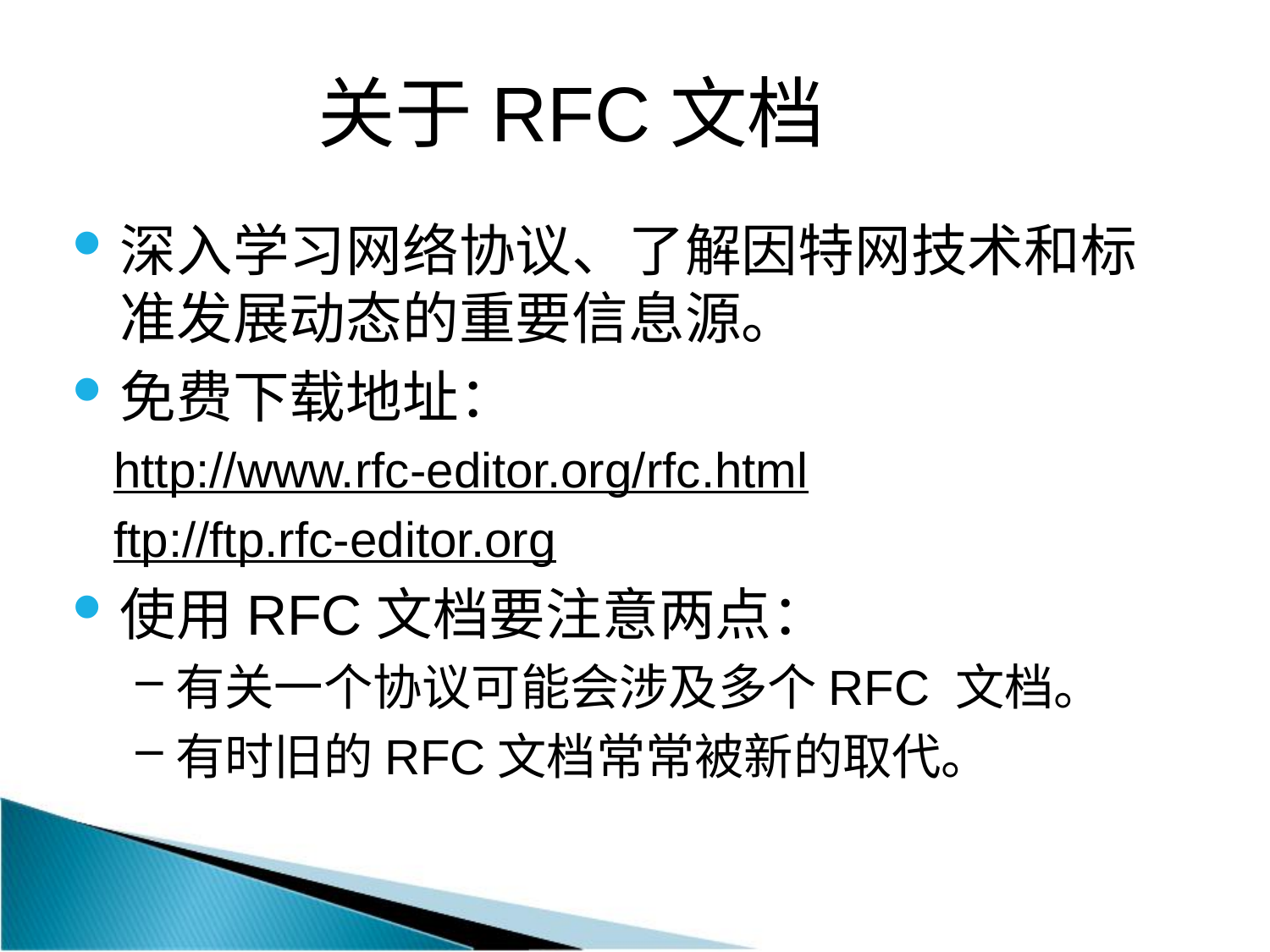

关于RFC文档
深入学习网络协议、了解因特网技术和标准发展动态的重要信息源。
免费下载地址：
   http://www.rfc-editor.org/rfc.html
   ftp://ftp.rfc-editor.org
使用RFC文档要注意两点：
有关一个协议可能会涉及多个RFC 文档。
有时旧的RFC文档常常被新的取代。